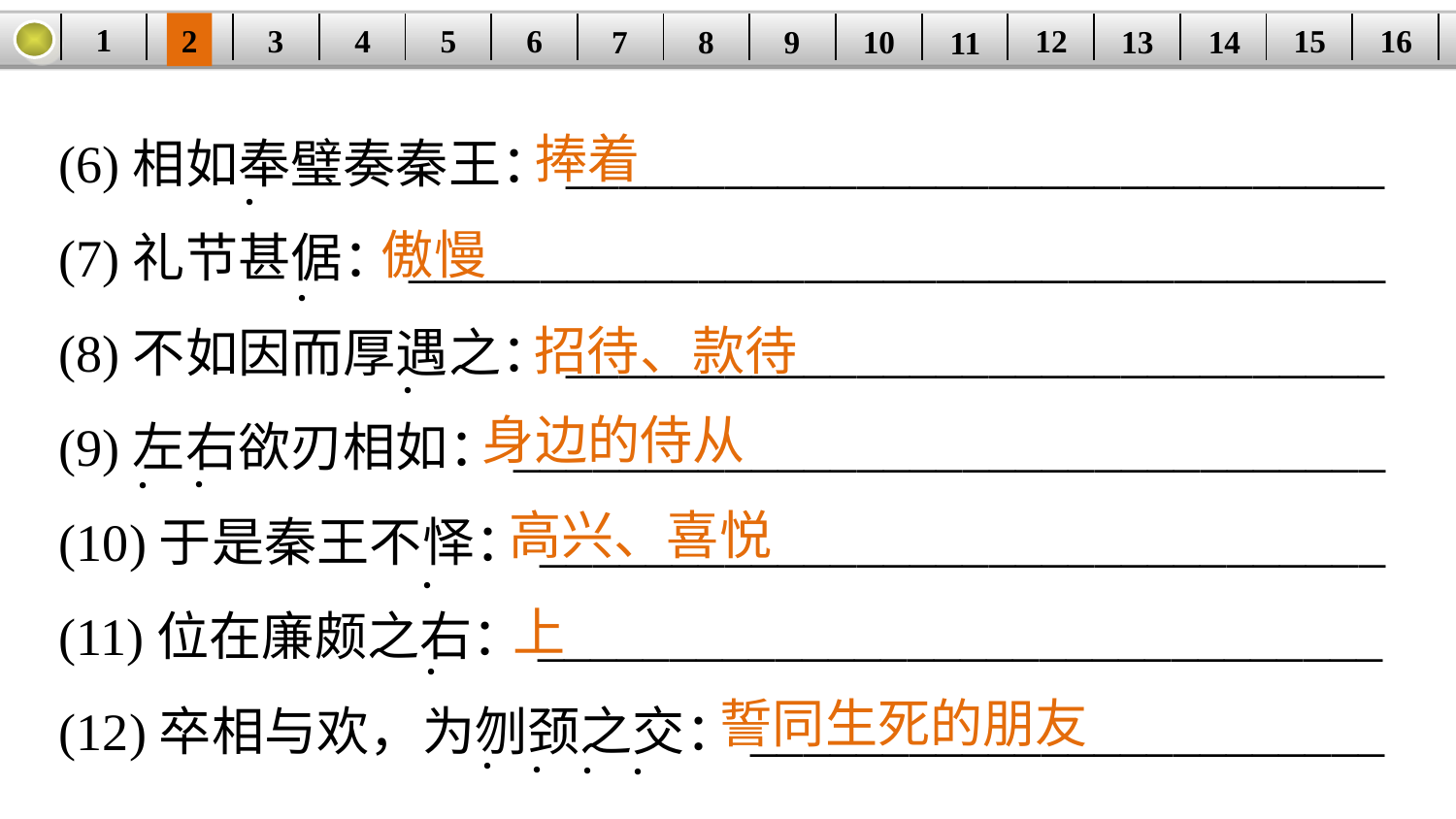

1
2
3
4
16
|  |  |  |  |  |  |  |  |  |  |  |  |  |  |  |  |
| --- | --- | --- | --- | --- | --- | --- | --- | --- | --- | --- | --- | --- | --- | --- | --- |
5
6
15
12
7
8
14
9
10
13
11

捧着
(6)相如奉璧奏秦王：_______________________________
(7)礼节甚倨：_____________________________________
(8)不如因而厚遇之：_______________________________
(9)左右欲刃相如：_________________________________
(10)于是秦王不怿：________________________________
(11)位在廉颇之右：________________________________
(12)卒相与欢，为刎颈之交：________________________
·
傲慢
·
招待、款待
·
身边的侍从
·
·
高兴、喜悦
·
上
·
誓同生死的朋友
·
·
·
·